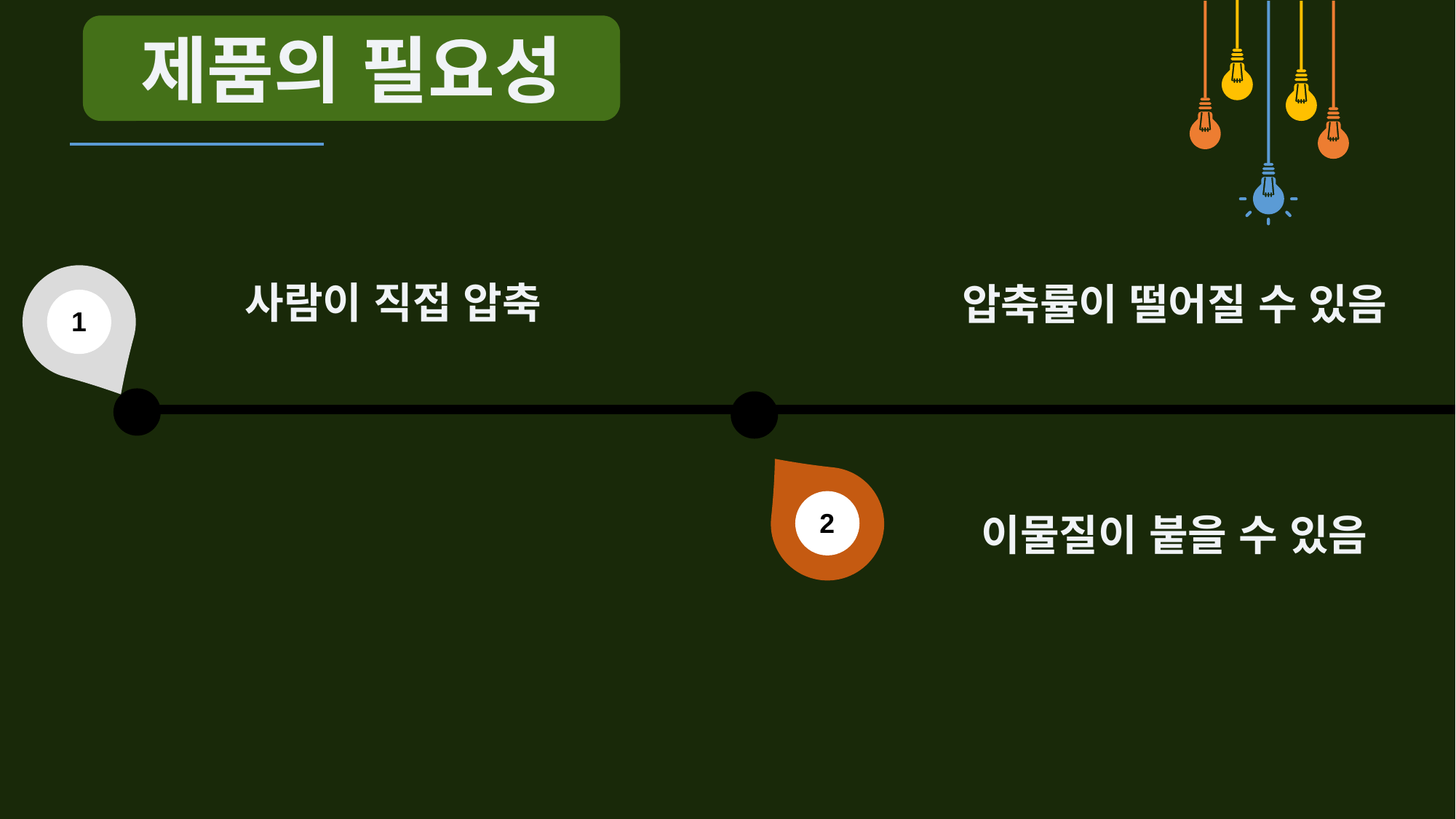

제품의 필요성

사람이 직접 압축
압축률이 떨어질 수 있음

1

2
이물질이 붙을 수 있음